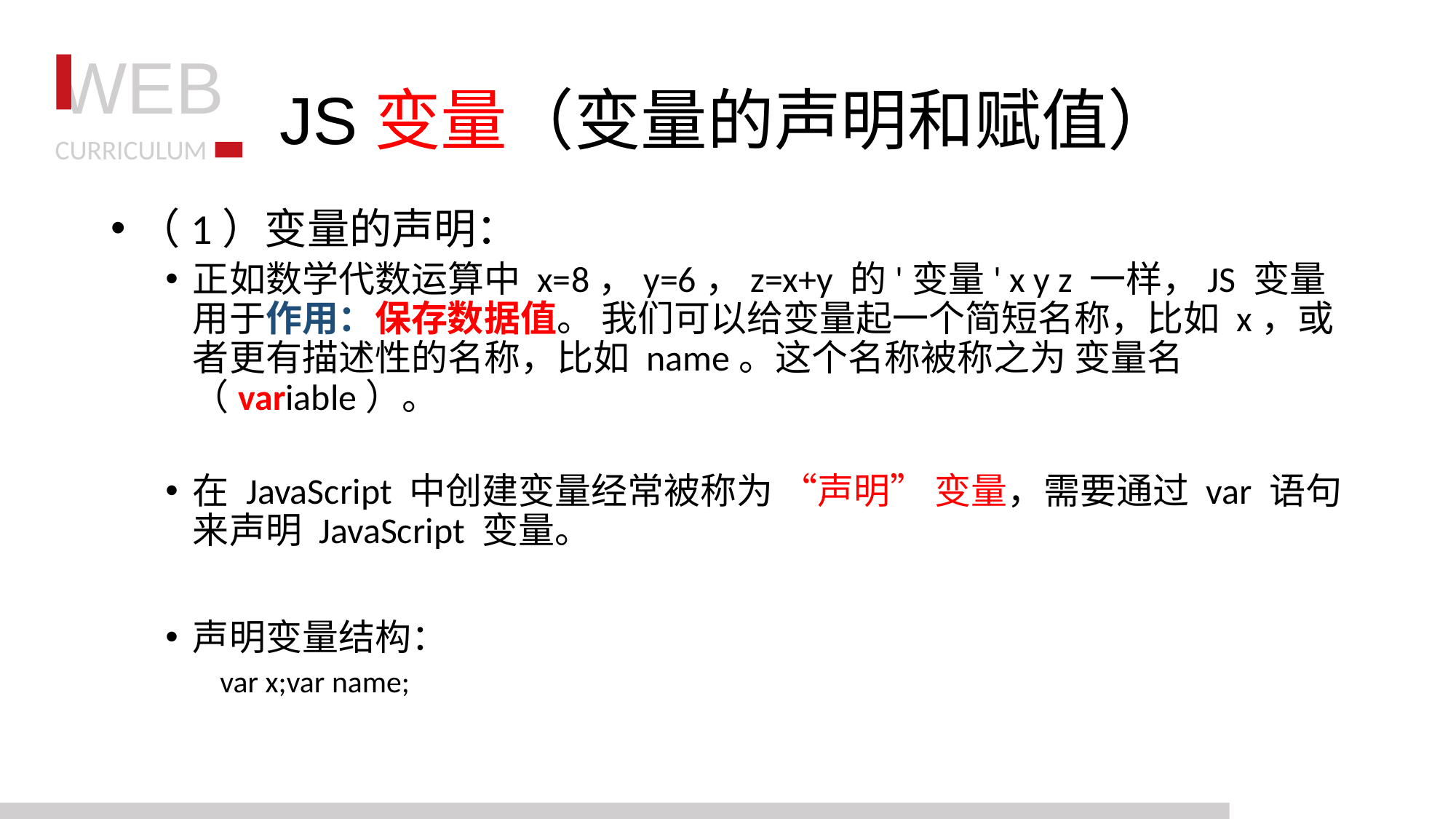

# JS变量（变量的声明和赋值）
（1）变量的声明：
正如数学代数运算中 x=8，y=6，z=x+y 的'变量' x y z 一样，JS 变量用于作用：保存数据值。 我们可以给变量起一个简短名称，比如 x，或者更有描述性的名称，比如 name。这个名称被称之为 变量名（variable）。

在 JavaScript 中创建变量经常被称为 “声明” 变量，需要通过 var 语句来声明 JavaScript 变量。

声明变量结构：
var x;var name;